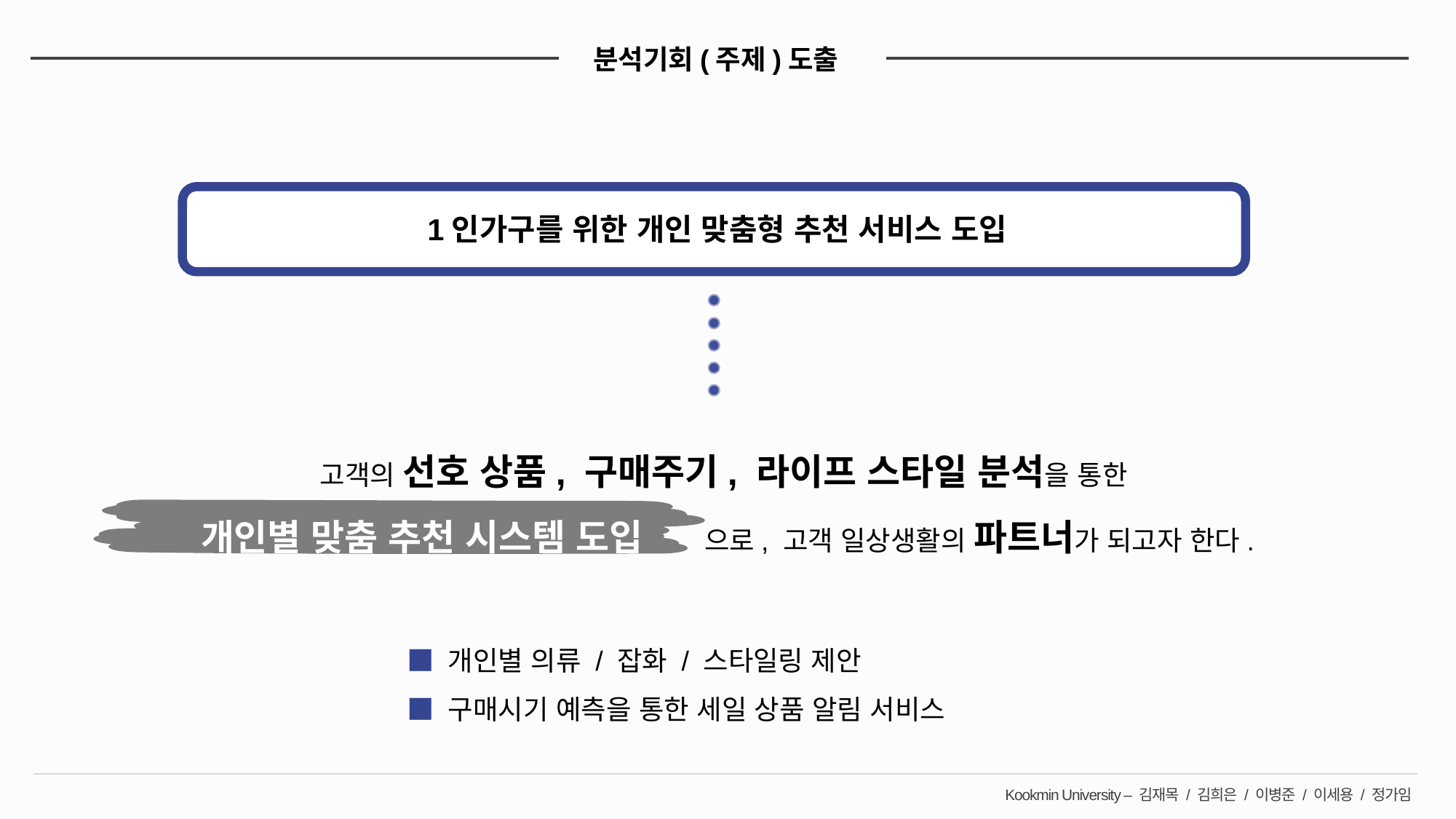

분석기회(주제)도출

1인가구를 위한 개인 맞춤형 추천 서비스 도입

고객의 선호 상품, 구매주기, 라이프 스타일 분석을 통한
개인별 맞춤 추천 시스템 도입      으로, 고객 일상생활의 파트너가 되고자 한다.

■ 개인별 의류 / 잡화 / 스타일링 제안
■ 구매시기 예측을 통한 세일 상품 알림 서비스